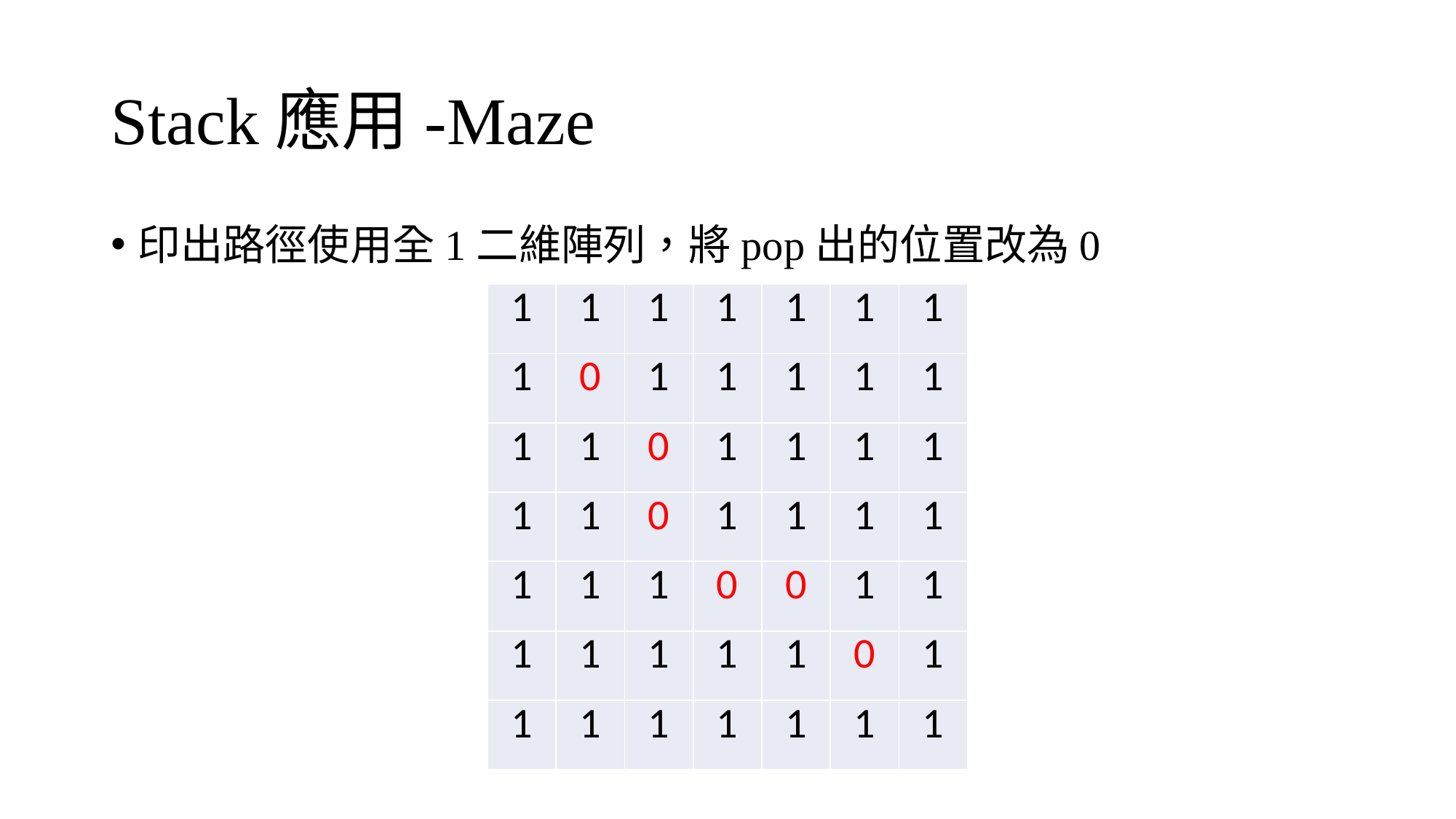

# Stack應用-Maze
印出路徑使用全1二維陣列，將pop出的位置改為0
| 1 | 1 | 1 | 1 | 1 | 1 | 1 |
| --- | --- | --- | --- | --- | --- | --- |
| 1 | 0 | 1 | 1 | 1 | 1 | 1 |
| 1 | 1 | 0 | 1 | 1 | 1 | 1 |
| 1 | 1 | 0 | 1 | 1 | 1 | 1 |
| 1 | 1 | 1 | 0 | 0 | 1 | 1 |
| 1 | 1 | 1 | 1 | 1 | 0 | 1 |
| 1 | 1 | 1 | 1 | 1 | 1 | 1 |